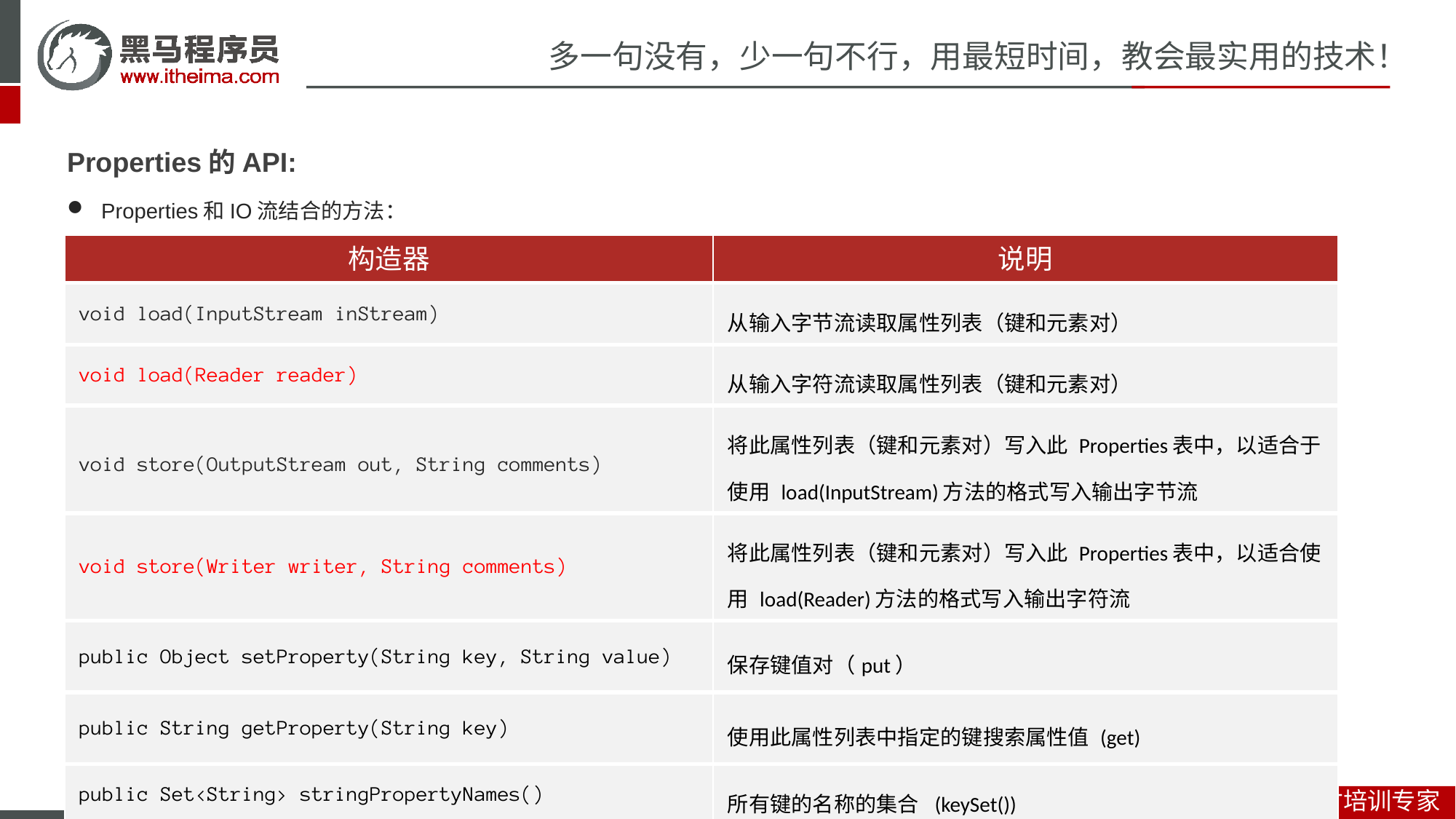

Properties的API:
Properties和IO流结合的方法：
| 构造器 | 说明 |
| --- | --- |
| void load​(InputStream inStream) | 从输入字节流读取属性列表（键和元素对） |
| void load​(Reader reader) | 从输入字符流读取属性列表（键和元素对） |
| void store​(OutputStream out, String comments) | 将此属性列表（键和元素对）写入此 Properties表中，以适合于使用 load(InputStream)方法的格式写入输出字节流 |
| void store​(Writer writer, String comments) | 将此属性列表（键和元素对）写入此 Properties表中，以适合使用 load(Reader)方法的格式写入输出字符流 |
| public Object setProperty(String key, String value) | 保存键值对（put） |
| public String getProperty(String key) | 使用此属性列表中指定的键搜索属性值 (get) |
| public Set<String> stringPropertyNames() | 所有键的名称的集合 (keySet()) |